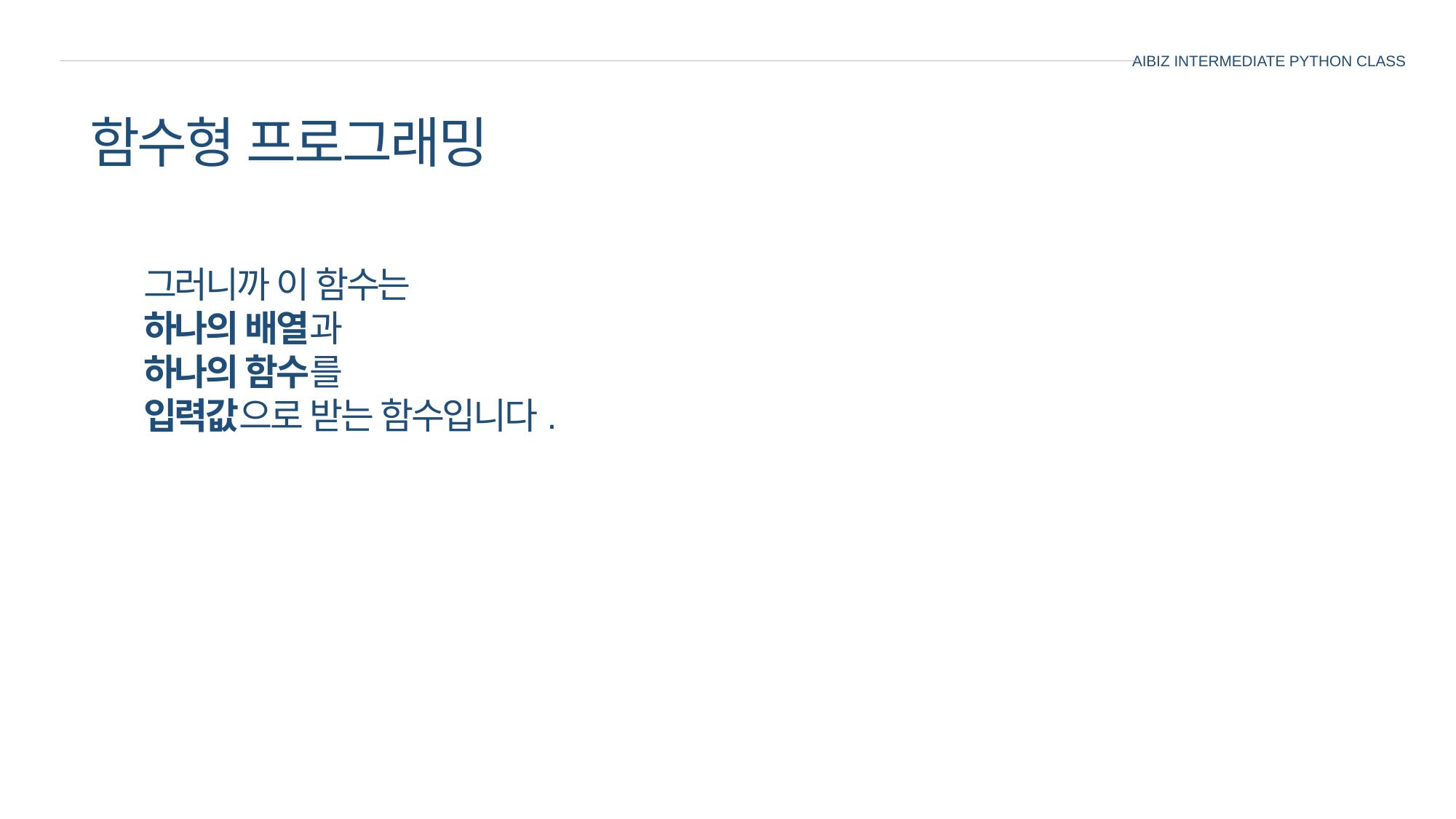

AIBIZ INTERMEDIATE PYTHON CLASS
함수형 프로그래밍
그러니까 이 함수는
하나의 배열과
하나의 함수를
입력값으로 받는 함수입니다.